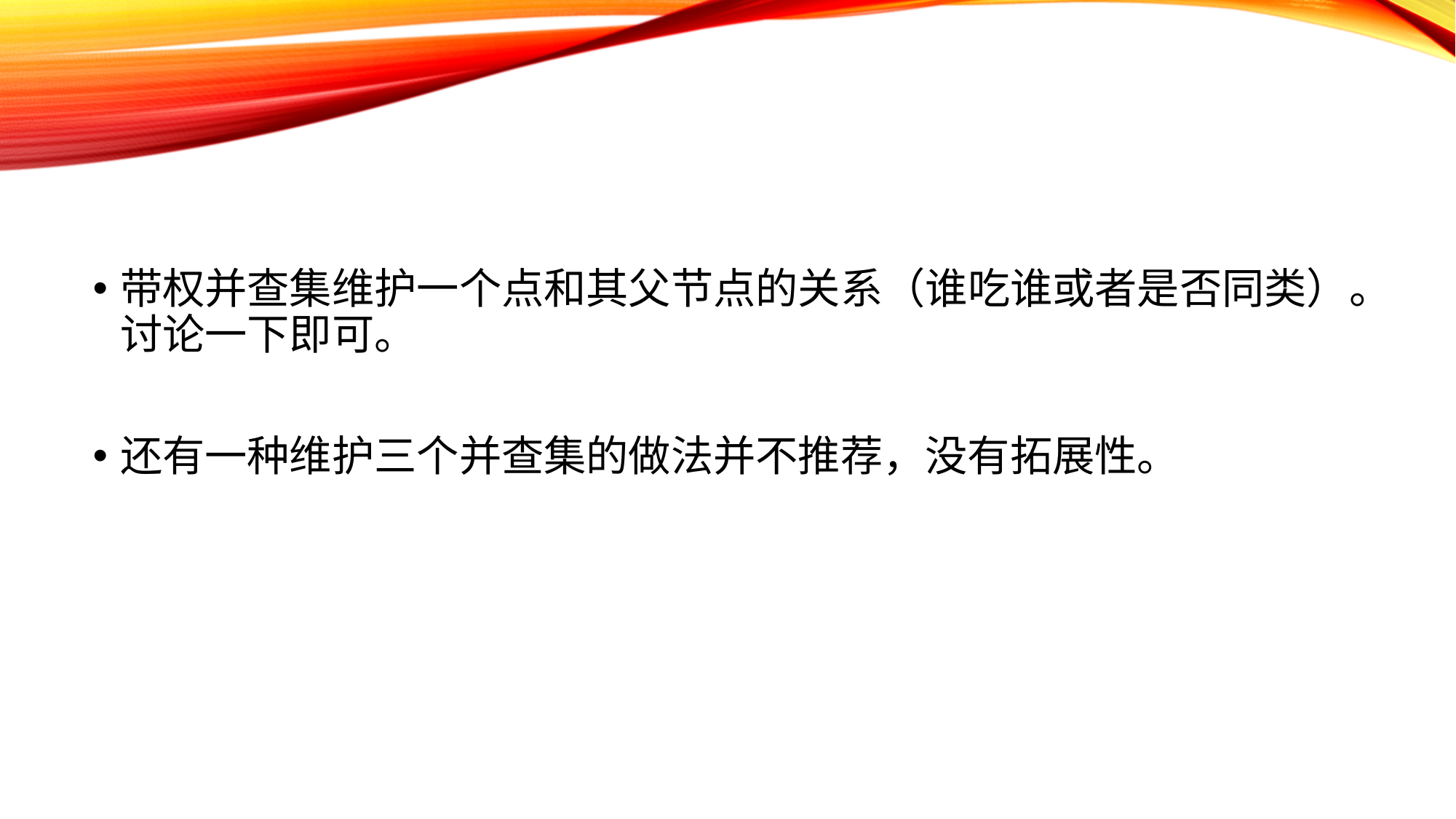

#
带权并查集维护一个点和其父节点的关系（谁吃谁或者是否同类）。讨论一下即可。

还有一种维护三个并查集的做法并不推荐，没有拓展性。